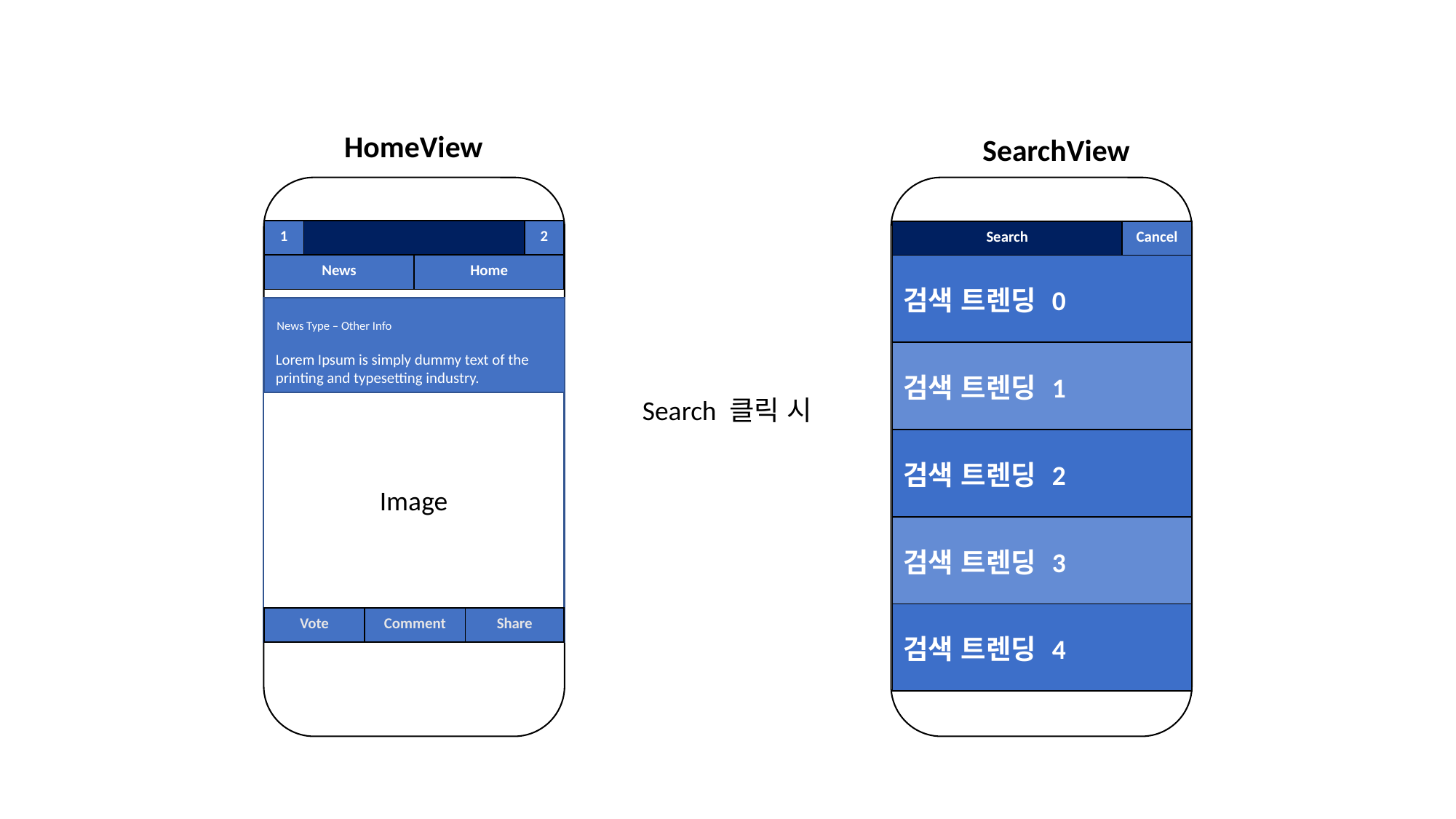

HomeView
 SearchView

| 1 |  | 2 |
| --- | --- | --- |
| Search | Cancel |
| --- | --- |
| News | Home |
| --- | --- |
| 검색 트렌딩 0 |
| --- |
| 검색 트렌딩 1 |
| 검색 트렌딩 2 |
| 검색 트렌딩 3 |
| 검색 트렌딩 4 |

News Type – Other Info
Lorem Ipsum is simply dummy text of the printing and typesetting industry.
Search 클릭 시
Image
| Vote | Comment | Share |
| --- | --- | --- |